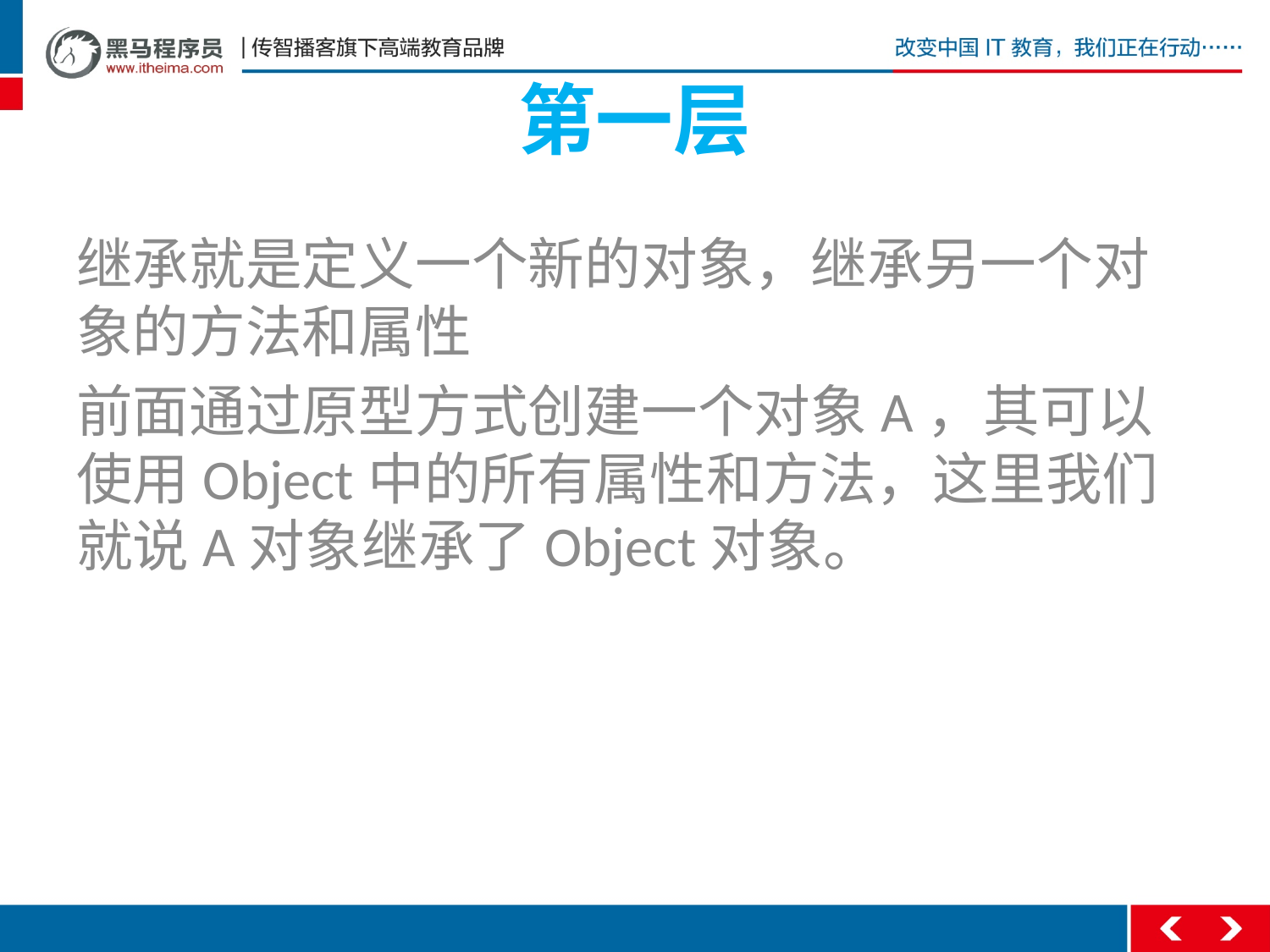

# 第一层
继承就是定义一个新的对象，继承另一个对象的方法和属性
前面通过原型方式创建一个对象A，其可以使用Object中的所有属性和方法，这里我们就说A对象继承了Object对象。